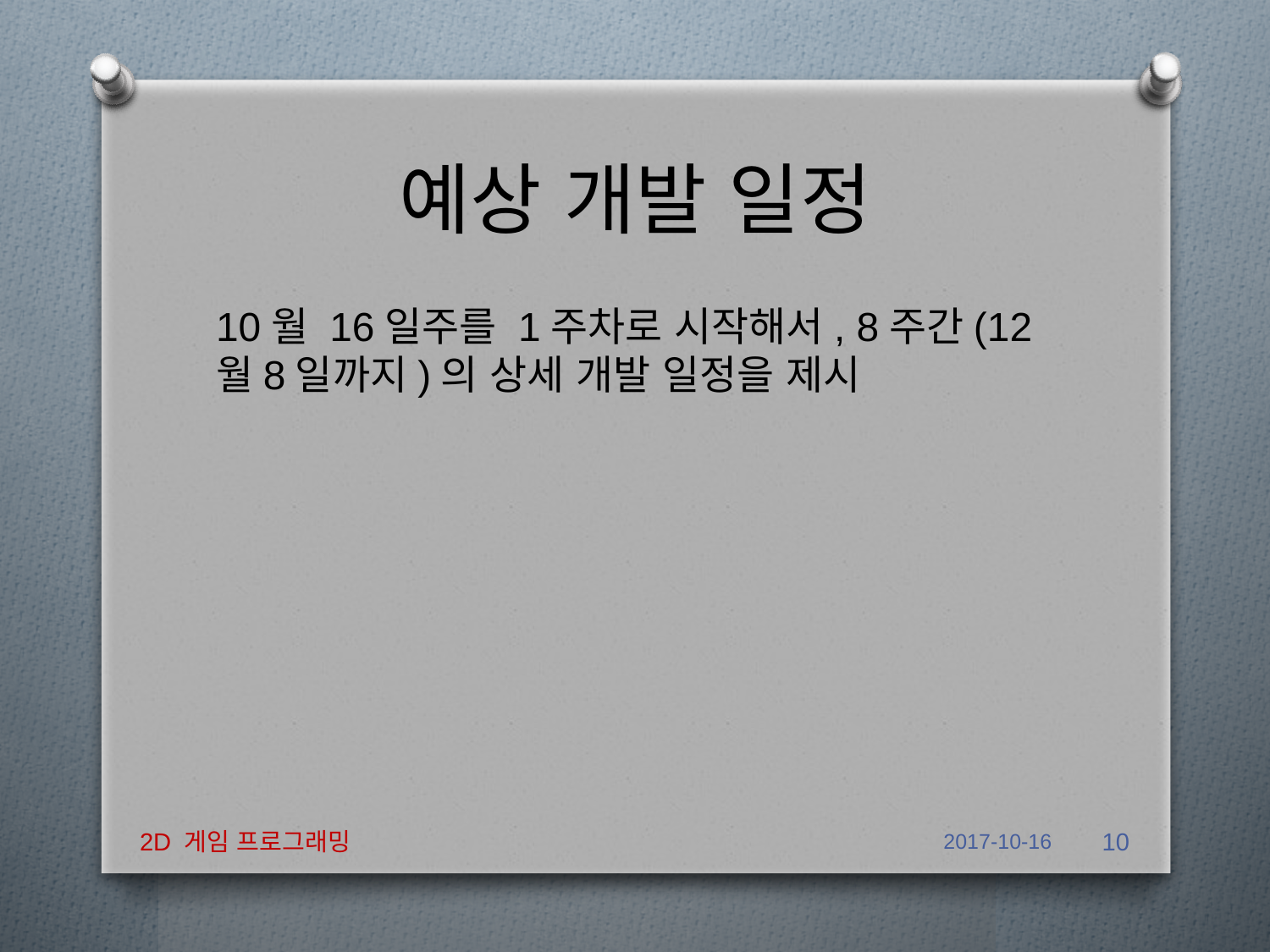

# 예상 개발 일정
10월 16일주를 1주차로 시작해서, 8주간(12월8일까지)의 상세 개발 일정을 제시

2D 게임 프로그래밍
2017-10-16
10